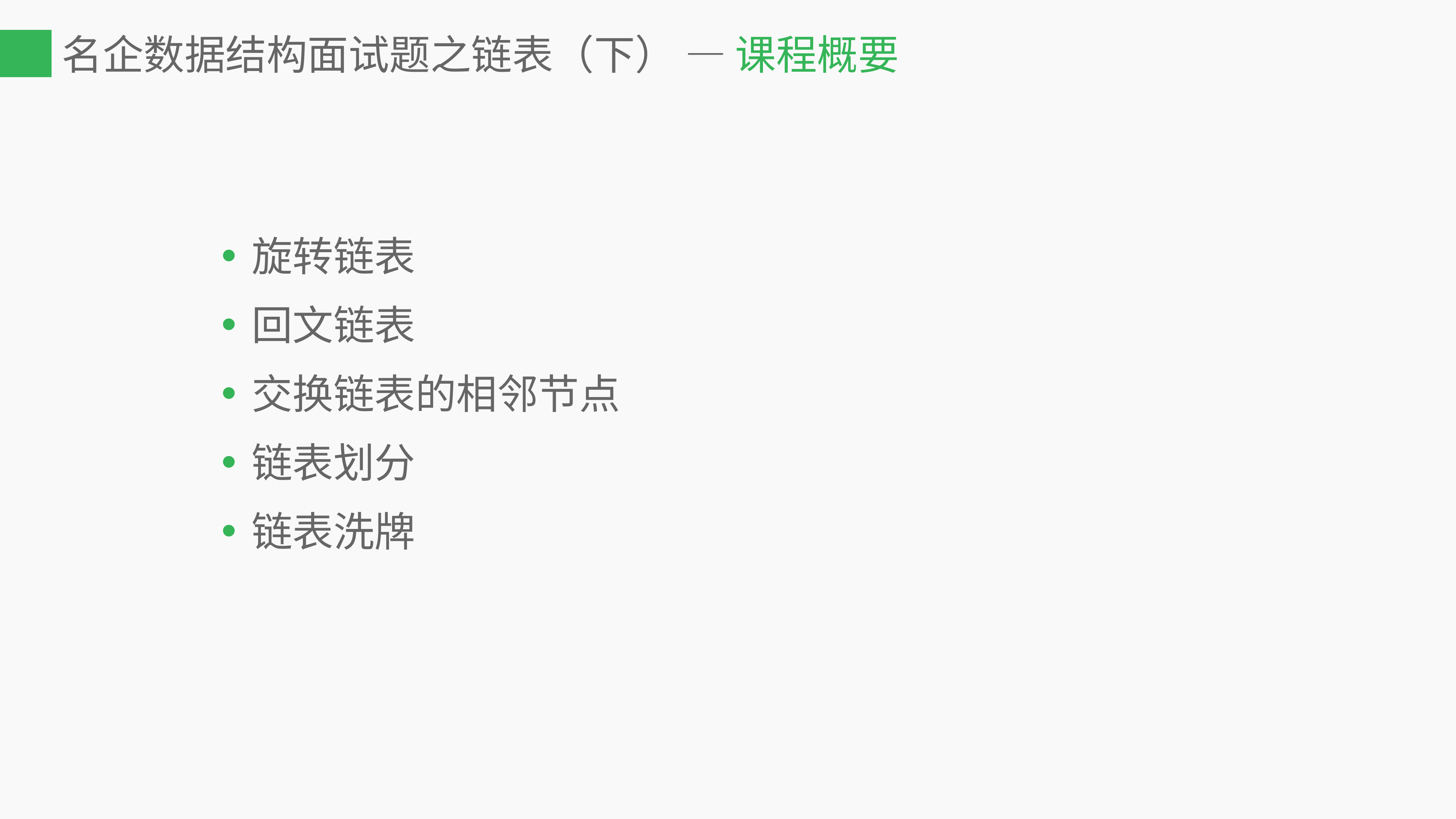

# 名企数据结构面试题之链表（下） — 课程概要
旋转链表
回文链表
交换链表的相邻节点
链表划分
链表洗牌